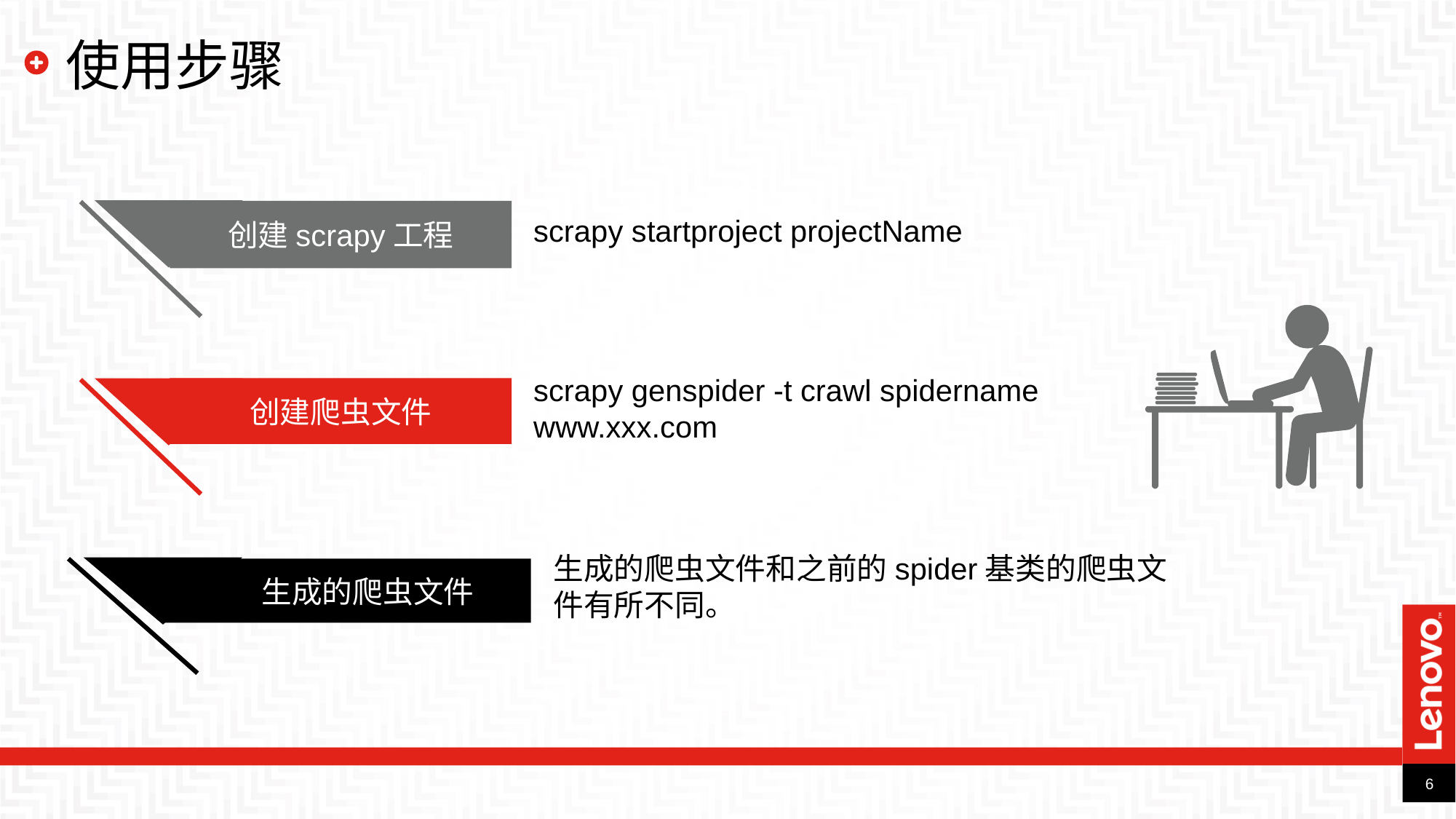

使用步骤

创建scrapy工程
scrapy startproject projectName

scrapy genspider -t crawl spidername www.xxx.com
创建爬虫文件

生成的爬虫文件和之前的spider基类的爬虫文件有所不同。

     生成的爬虫文件